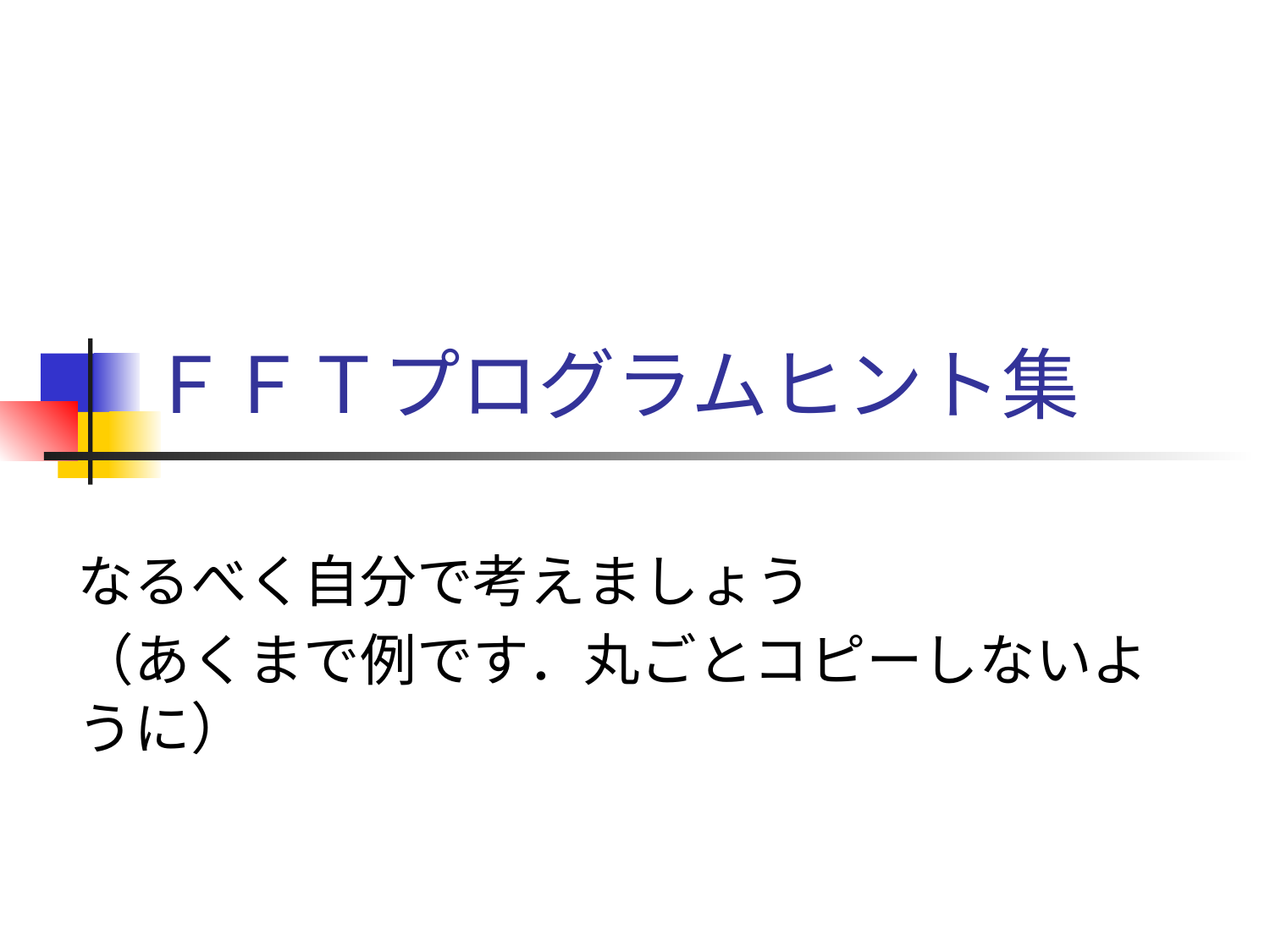

# ＦＦＴプログラムヒント集
なるべく自分で考えましょう
（あくまで例です．丸ごとコピーしないように）